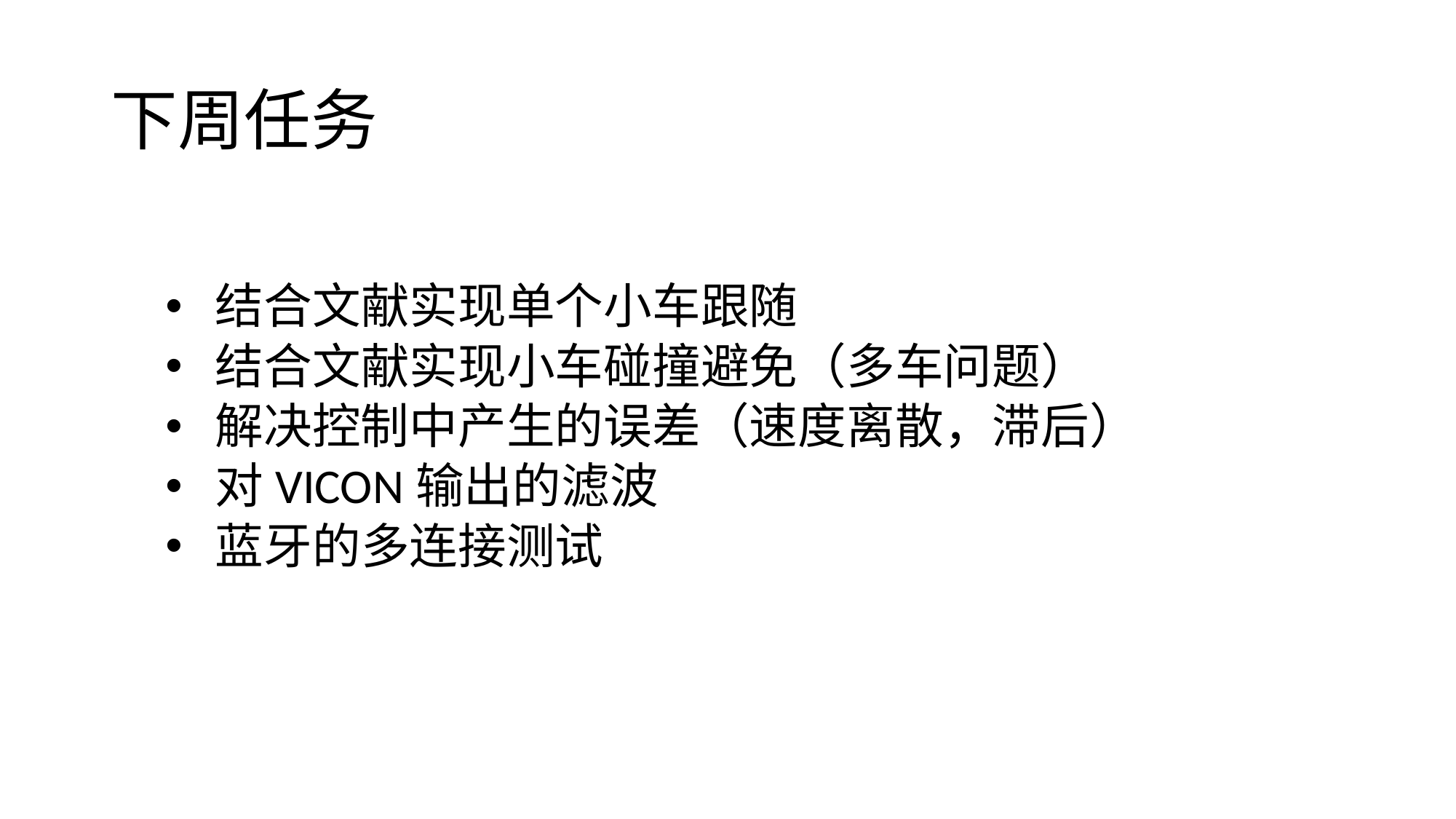

# 下周任务

 结合文献实现单个小车跟随
 结合文献实现小车碰撞避免（多车问题）
 解决控制中产生的误差（速度离散，滞后）
 对VICON输出的滤波
 蓝牙的多连接测试